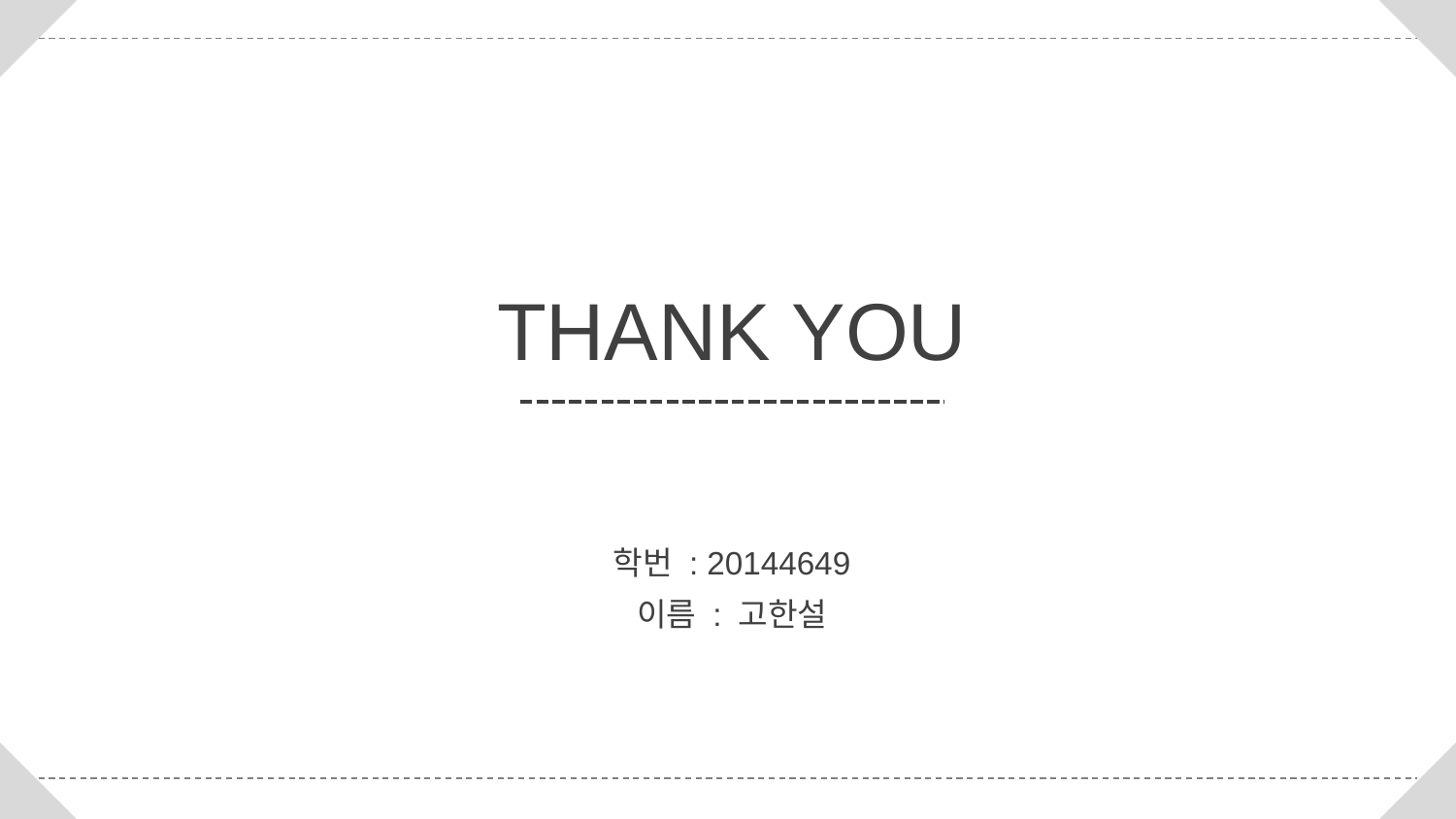

THANK YOU
학번 : 20144649
이름 : 고한설